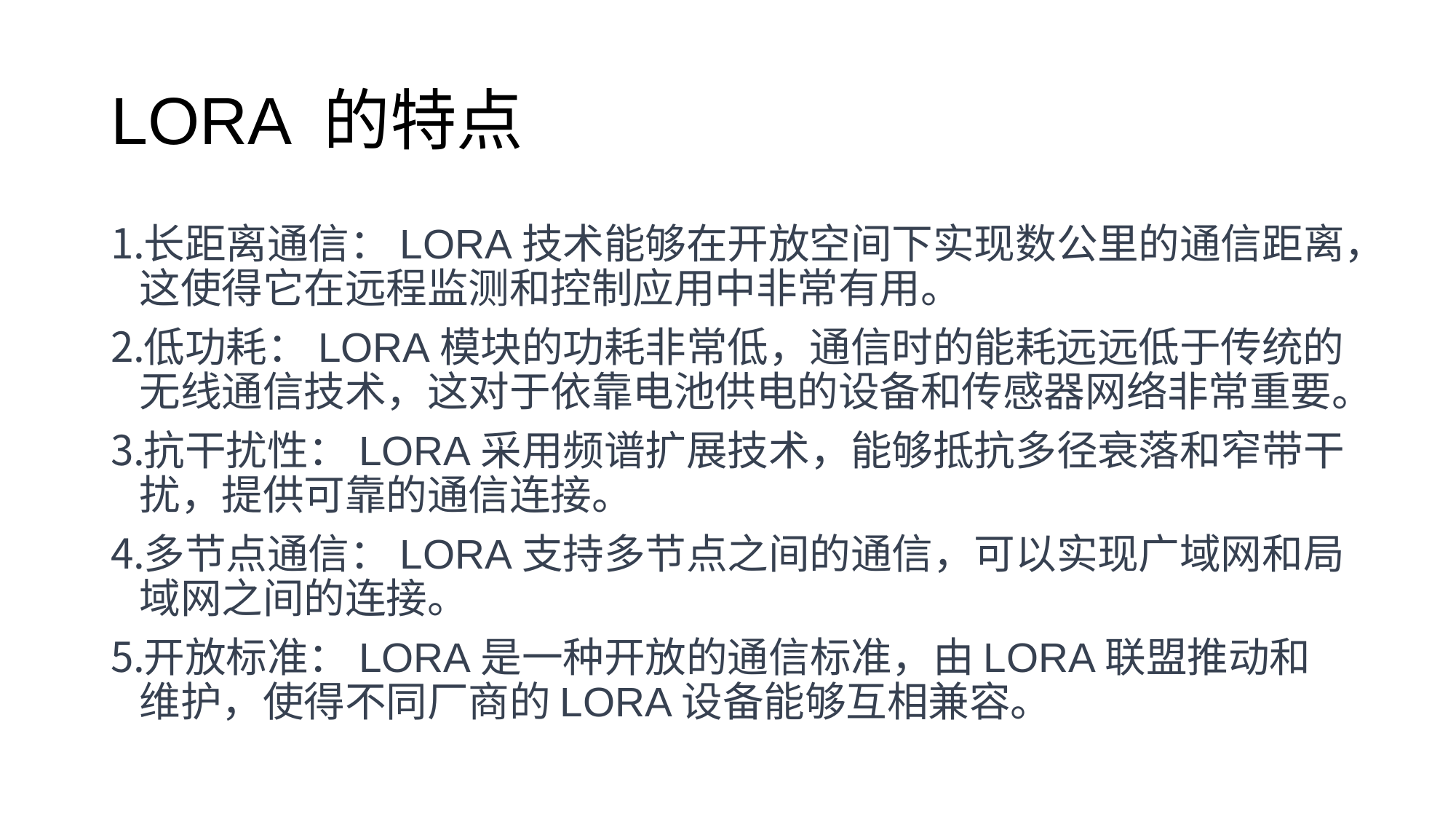

# LORA 的特点
长距离通信：LORA技术能够在开放空间下实现数公里的通信距离，这使得它在远程监测和控制应用中非常有用。
低功耗：LORA模块的功耗非常低，通信时的能耗远远低于传统的无线通信技术，这对于依靠电池供电的设备和传感器网络非常重要。
抗干扰性：LORA采用频谱扩展技术，能够抵抗多径衰落和窄带干扰，提供可靠的通信连接。
多节点通信：LORA支持多节点之间的通信，可以实现广域网和局域网之间的连接。
开放标准：LORA是一种开放的通信标准，由LORA联盟推动和维护，使得不同厂商的LORA设备能够互相兼容。